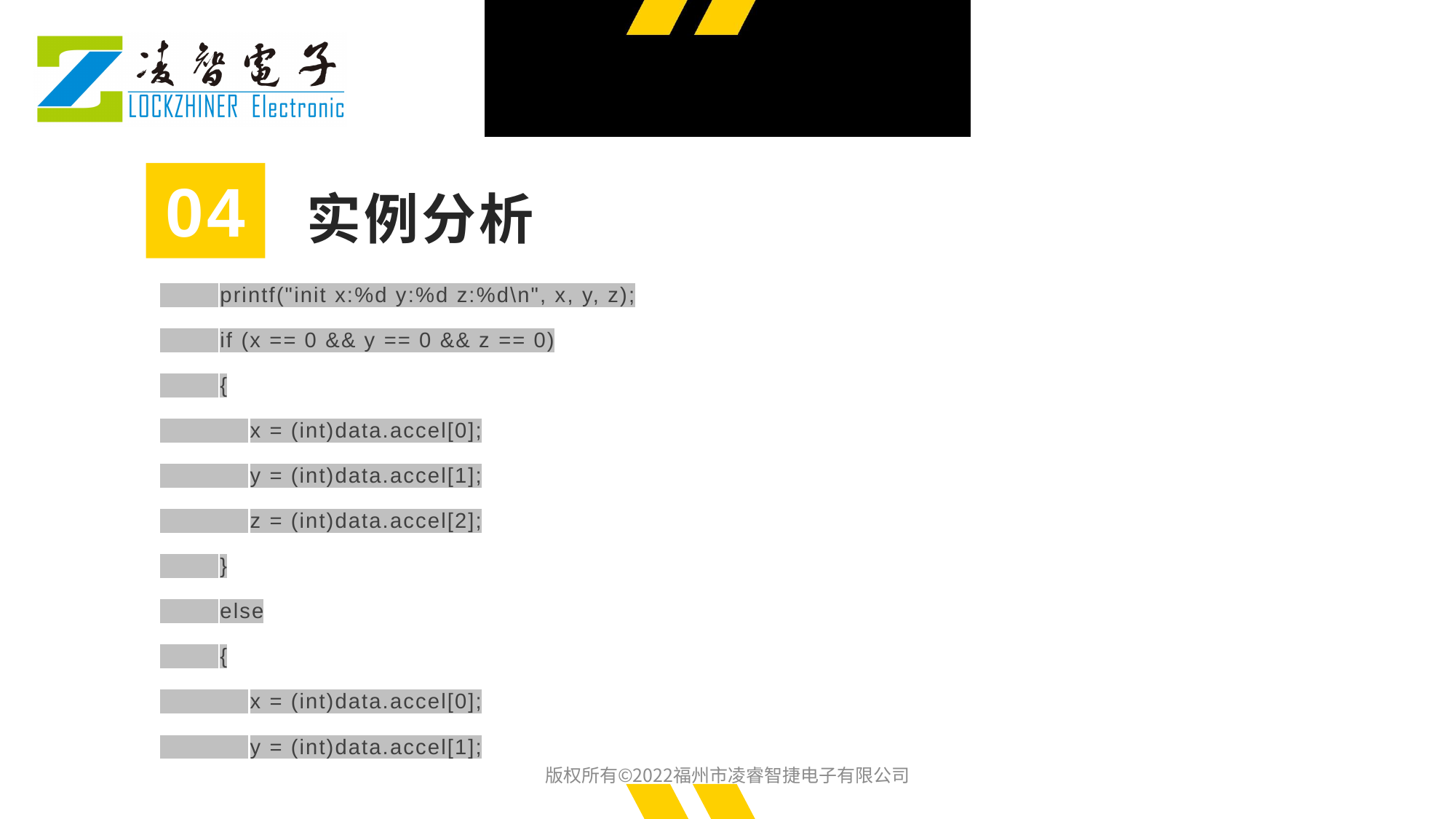

04
实例分析
        printf("init x:%d y:%d z:%d\n", x, y, z);
        if (x == 0 && y == 0 && z == 0)
        {
            x = (int)data.accel[0];
            y = (int)data.accel[1];
            z = (int)data.accel[2];
        }
        else
        {
            x = (int)data.accel[0];
            y = (int)data.accel[1];
版权所有©2022福州市凌睿智捷电子有限公司
12